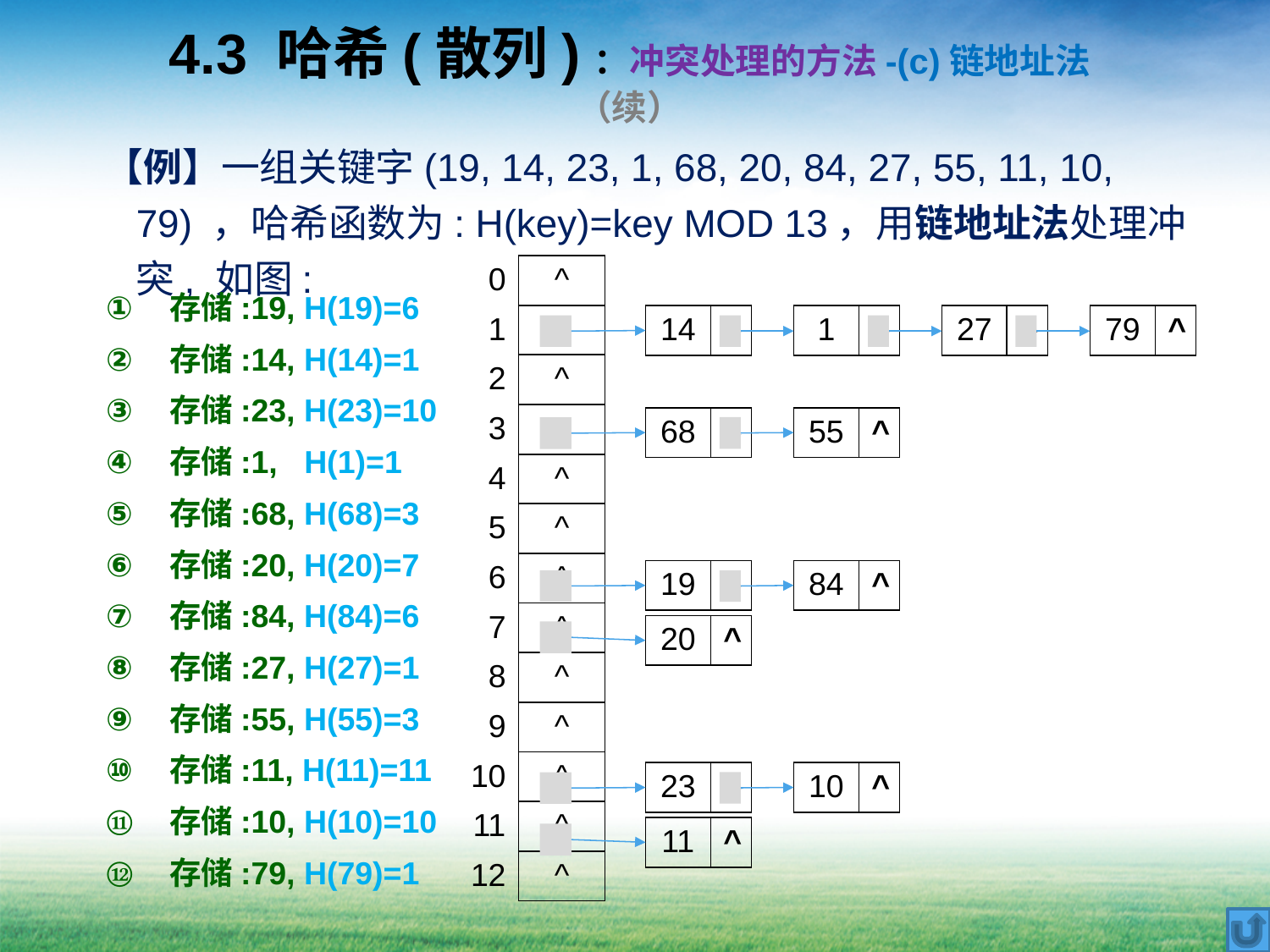

# 4.3 哈希(散列)：冲突处理的方法-(c)链地址法（续）
 【例】一组关键字(19, 14, 23, 1, 68, 20, 84, 27, 55, 11, 10, 79) ，哈希函数为: H(key)=key MOD 13，用链地址法处理冲突, 如图:
| 0 | ^ |
| --- | --- |
| 1 | ^ |
| 2 | ^ |
| 3 | ^ |
| 4 | ^ |
| 5 | ^ |
| 6 | ^ |
| 7 | ^ |
| 8 | ^ |
| 9 | ^ |
| 10 | ^ |
| 11 | ^ |
| 12 | ^ |
存储:19, H(19)=6
存储:14, H(14)=1
存储:23, H(23)=10
存储:1,   H(1)=1
存储:68, H(68)=3
存储:20, H(20)=7
存储:84, H(84)=6
存储:27, H(27)=1
存储:55, H(55)=3
存储:11, H(11)=11
存储:10, H(10)=10
存储:79, H(79)=1
| 14 | ^ |
| --- | --- |
| 1 | ^ |
| --- | --- |
| 27 | ^ |
| --- | --- |
| 79 | ^ |
| --- | --- |

| 68 | ^ |
| --- | --- |
| 55 | ^ |
| --- | --- |

| 19 | ^ |
| --- | --- |
| 84 | ^ |
| --- | --- |

| 20 | ^ |
| --- | --- |

| 23 | ^ |
| --- | --- |
| 10 | ^ |
| --- | --- |

| 11 | ^ |
| --- | --- |